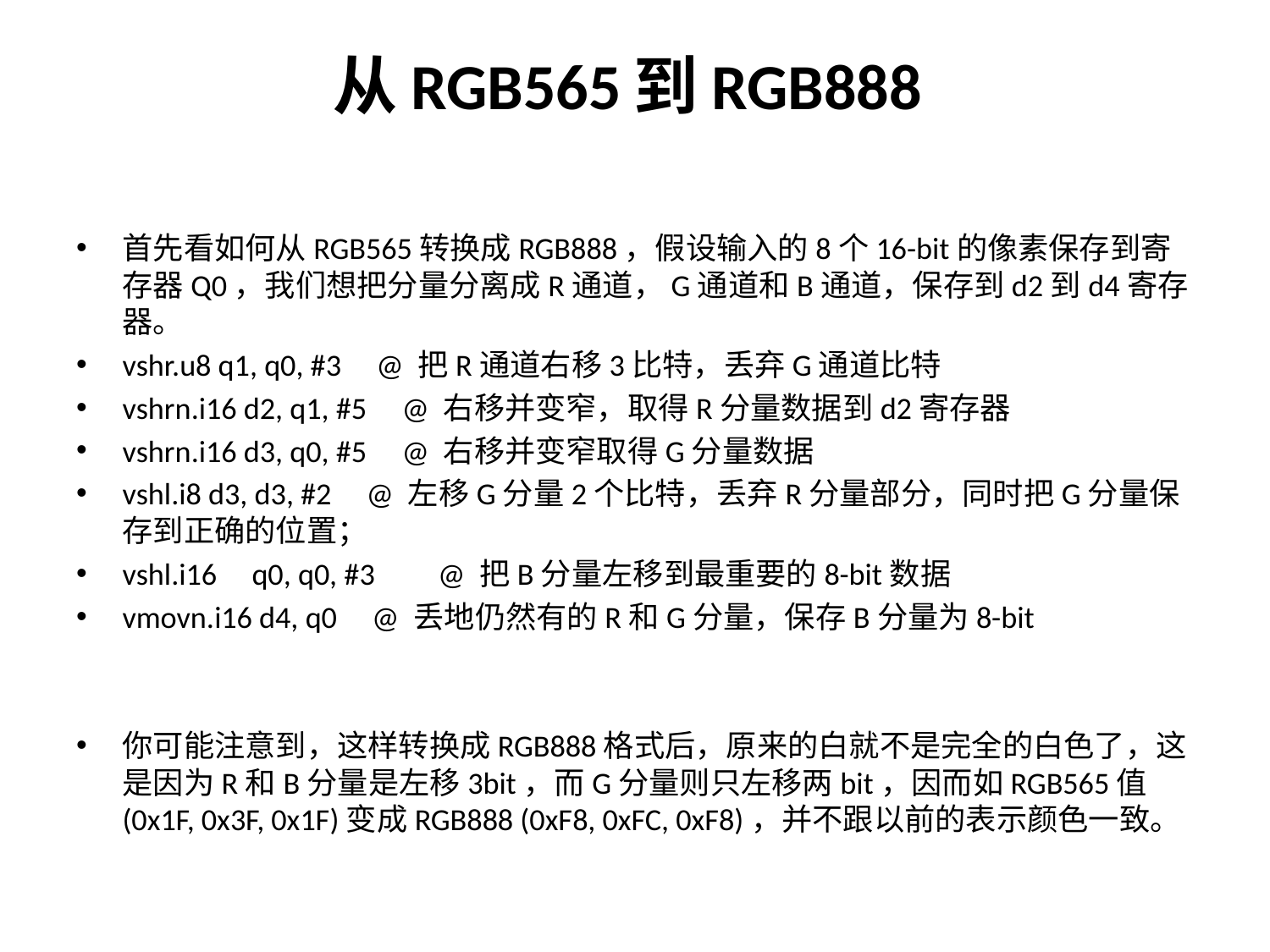

# 从RGB565到RGB888
首先看如何从RGB565转换成RGB888，假设输入的8个16-bit的像素保存到寄存器Q0，我们想把分量分离成R通道，G通道和B通道，保存到d2到d4寄存器。
vshr.u8 q1, q0, #3     @ 把R通道右移3比特，丢弃G通道比特
vshrn.i16 d2, q1, #5     @ 右移并变窄，取得R分量数据到d2寄存器
vshrn.i16 d3, q0, #5     @ 右移并变窄取得G分量数据
vshl.i8 d3, d3, #2     @ 左移G分量2个比特，丢弃R分量部分，同时把G分量保存到正确的位置；
vshl.i16     q0, q0, #3         @ 把B分量左移到最重要的8-bit数据
vmovn.i16 d4, q0     @ 丢地仍然有的R和G分量，保存B分量为8-bit

你可能注意到，这样转换成RGB888格式后，原来的白就不是完全的白色了，这是因为R和B分量是左移3bit，而G分量则只左移两bit，因而如RGB565值(0x1F, 0x3F, 0x1F)变成RGB888 (0xF8, 0xFC, 0xF8)，并不跟以前的表示颜色一致。